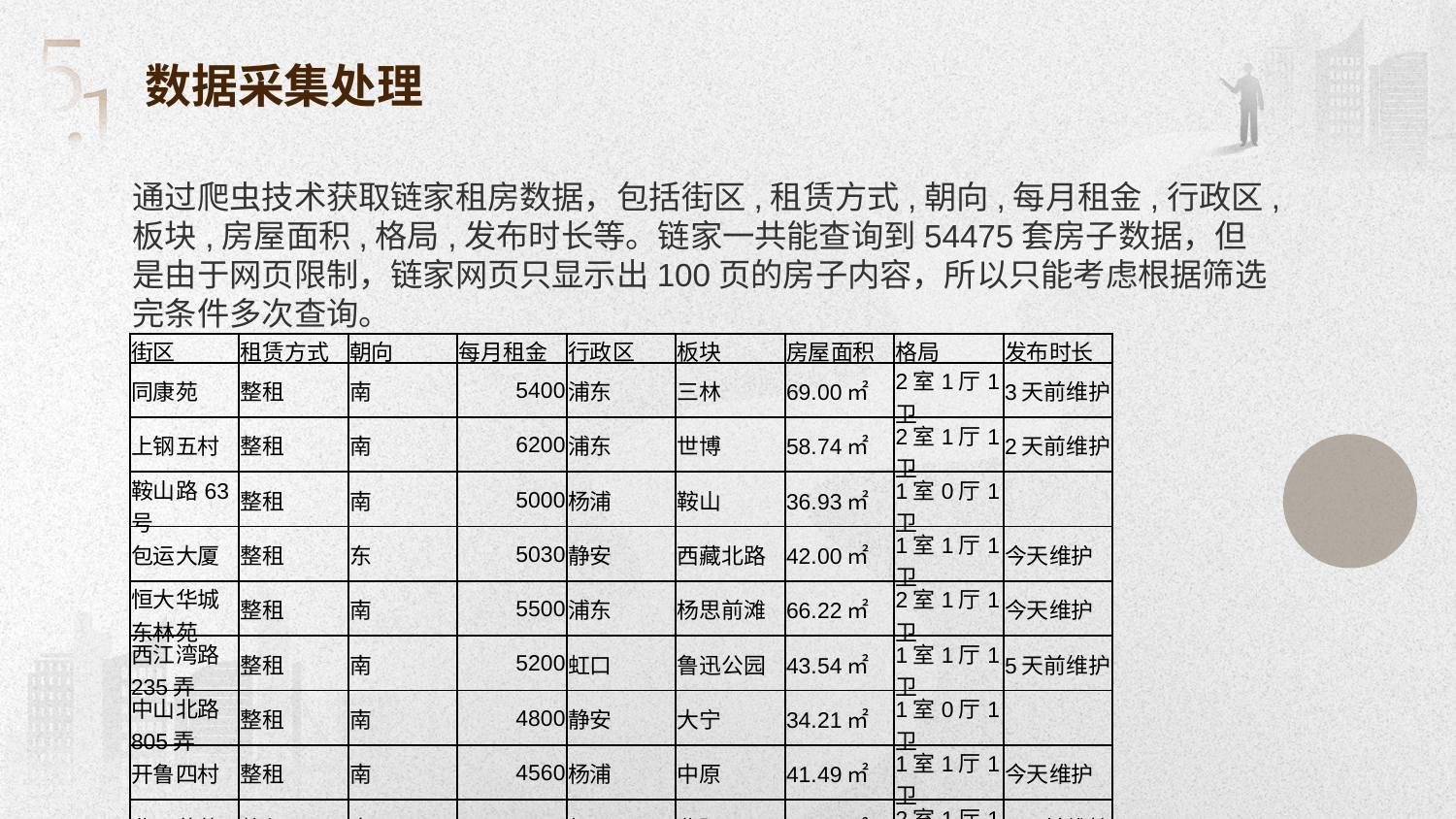

数据采集处理
通过爬虫技术获取链家租房数据，包括街区,租赁方式,朝向,每月租金,行政区,板块,房屋面积,格局,发布时长等。链家一共能查询到54475套房子数据，但是由于网页限制，链家网页只显示出100页的房子内容，所以只能考虑根据筛选完条件多次查询。
| 街区 | 租赁方式 | 朝向 | 每月租金 | 行政区 | 板块 | 房屋面积 | 格局 | 发布时长 |
| --- | --- | --- | --- | --- | --- | --- | --- | --- |
| 同康苑 | 整租 | 南 | 5400 | 浦东 | 三林 | 69.00㎡ | 2室1厅1卫 | 3天前维护 |
| 上钢五村 | 整租 | 南 | 6200 | 浦东 | 世博 | 58.74㎡ | 2室1厅1卫 | 2天前维护 |
| 鞍山路63号 | 整租 | 南 | 5000 | 杨浦 | 鞍山 | 36.93㎡ | 1室0厅1卫 |  |
| 包运大厦 | 整租 | 东 | 5030 | 静安 | 西藏北路 | 42.00㎡ | 1室1厅1卫 | 今天维护 |
| 恒大华城东林苑 | 整租 | 南 | 5500 | 浦东 | 杨思前滩 | 66.22㎡ | 2室1厅1卫 | 今天维护 |
| 西江湾路235弄 | 整租 | 南 | 5200 | 虹口 | 鲁迅公园 | 43.54㎡ | 1室1厅1卫 | 5天前维护 |
| 中山北路805弄 | 整租 | 南 | 4800 | 静安 | 大宁 | 34.21㎡ | 1室0厅1卫 |  |
| 开鲁四村 | 整租 | 南 | 4560 | 杨浦 | 中原 | 41.49㎡ | 1室1厅1卫 | 今天维护 |
| 曲一花苑 | 整租 | 南 | 5600 | 虹口 | 曲阳 | 67.44㎡ | 2室1厅1卫 | 5天前维护 |
| 市光二村 | 整租 | 南 | 5760 | 杨浦 | 中原 | 70.94㎡ | 2室1厅1卫 | 今天维护 |